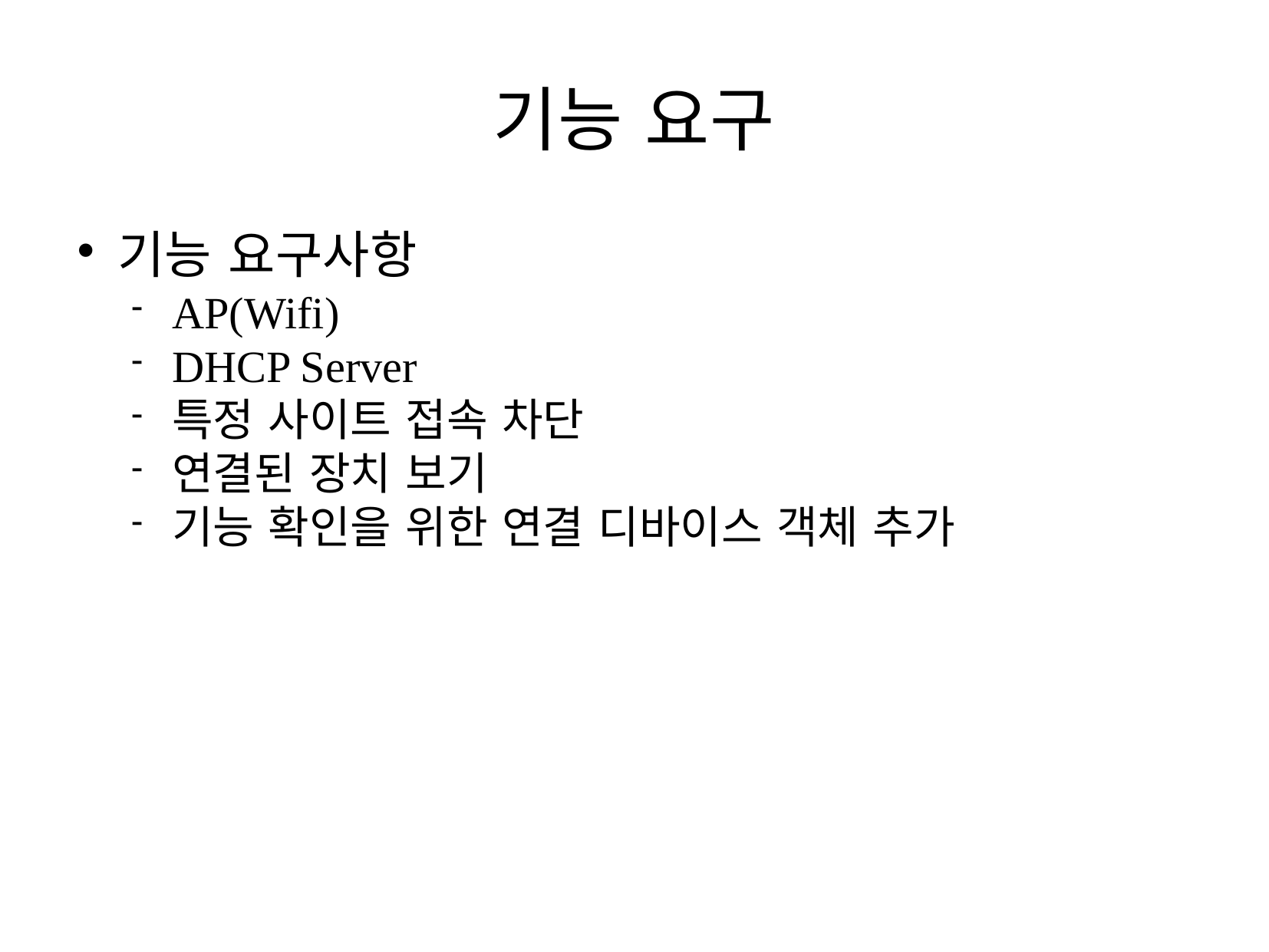

기능 요구
기능 요구사항
AP(Wifi)
DHCP Server
특정 사이트 접속 차단
연결된 장치 보기
기능 확인을 위한 연결 디바이스 객체 추가